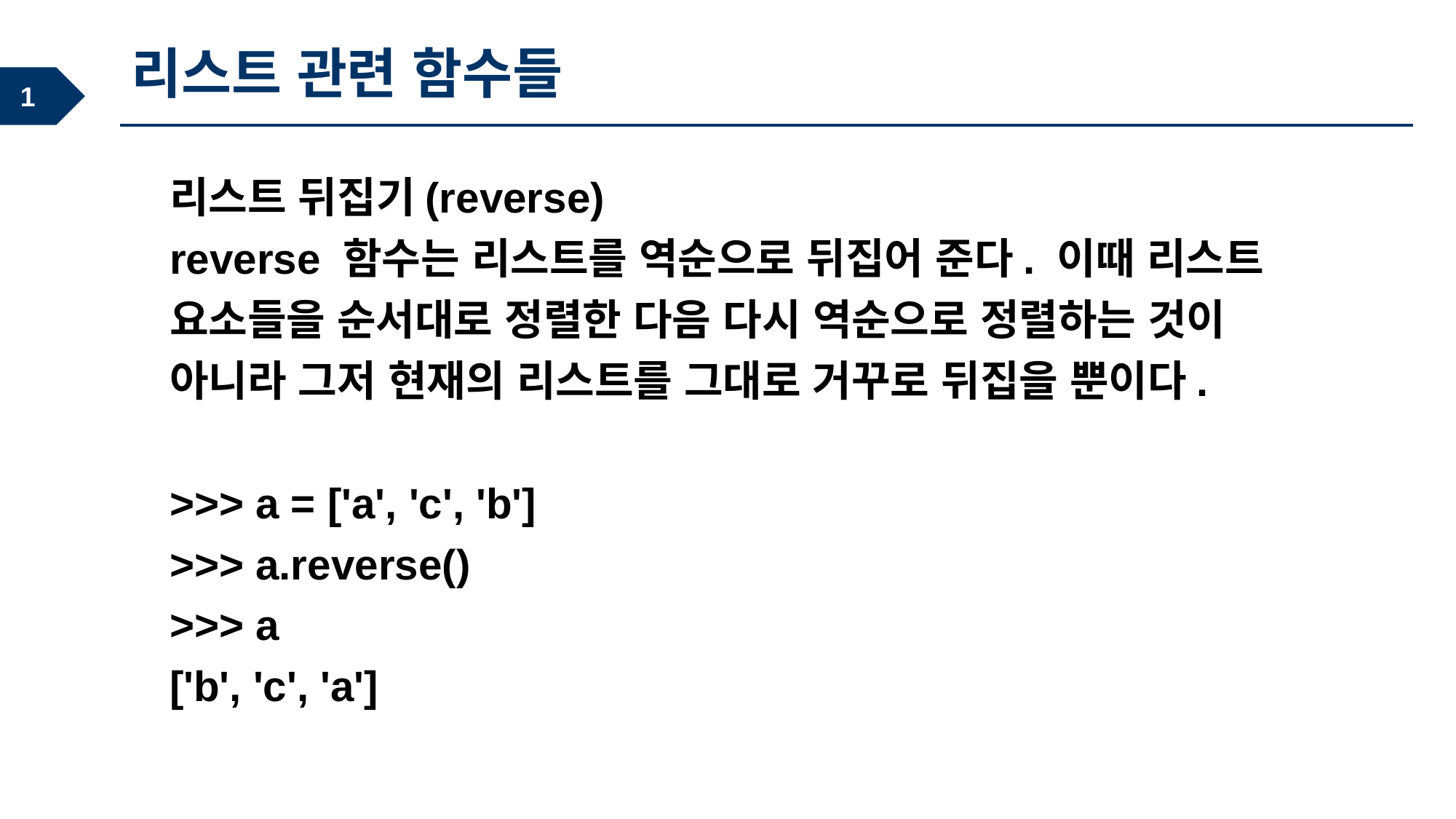

리스트 관련 함수들
리스트 뒤집기(reverse)
reverse 함수는 리스트를 역순으로 뒤집어 준다. 이때 리스트 요소들을 순서대로 정렬한 다음 다시 역순으로 정렬하는 것이 아니라 그저 현재의 리스트를 그대로 거꾸로 뒤집을 뿐이다.

>>> a = ['a', 'c', 'b']
>>> a.reverse()
>>> a
['b', 'c', 'a']